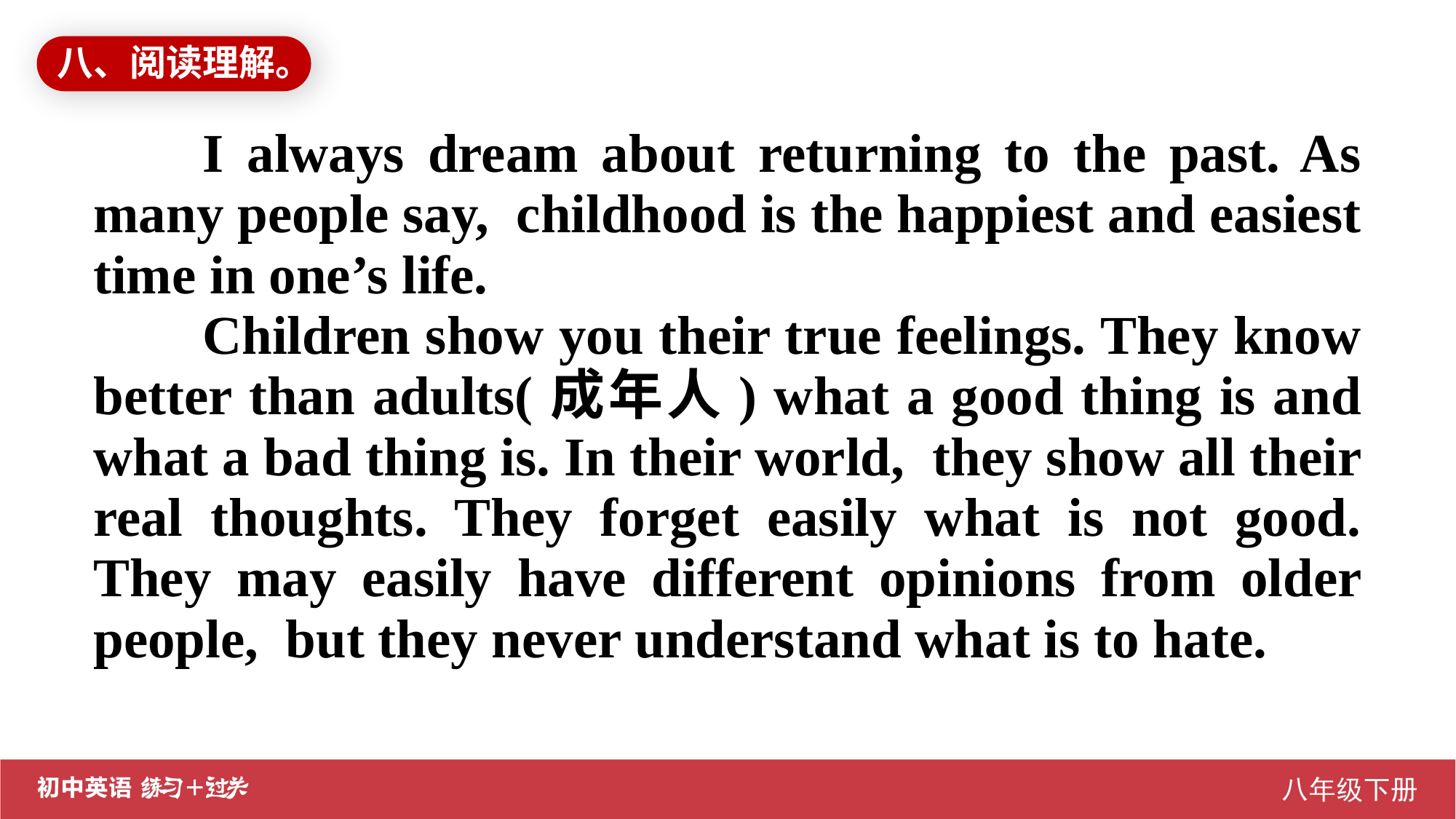

八、阅读理解。

I always dream about returning to the past. As many people say,  childhood is the happiest and easiest time in one’s life.
Children show you their true feelings. They know better than adults(成年人) what a good thing is and what a bad thing is. In their world,  they show all their real thoughts. They forget easily what is not good. They may easily have different opinions from older people,  but they never understand what is to hate.